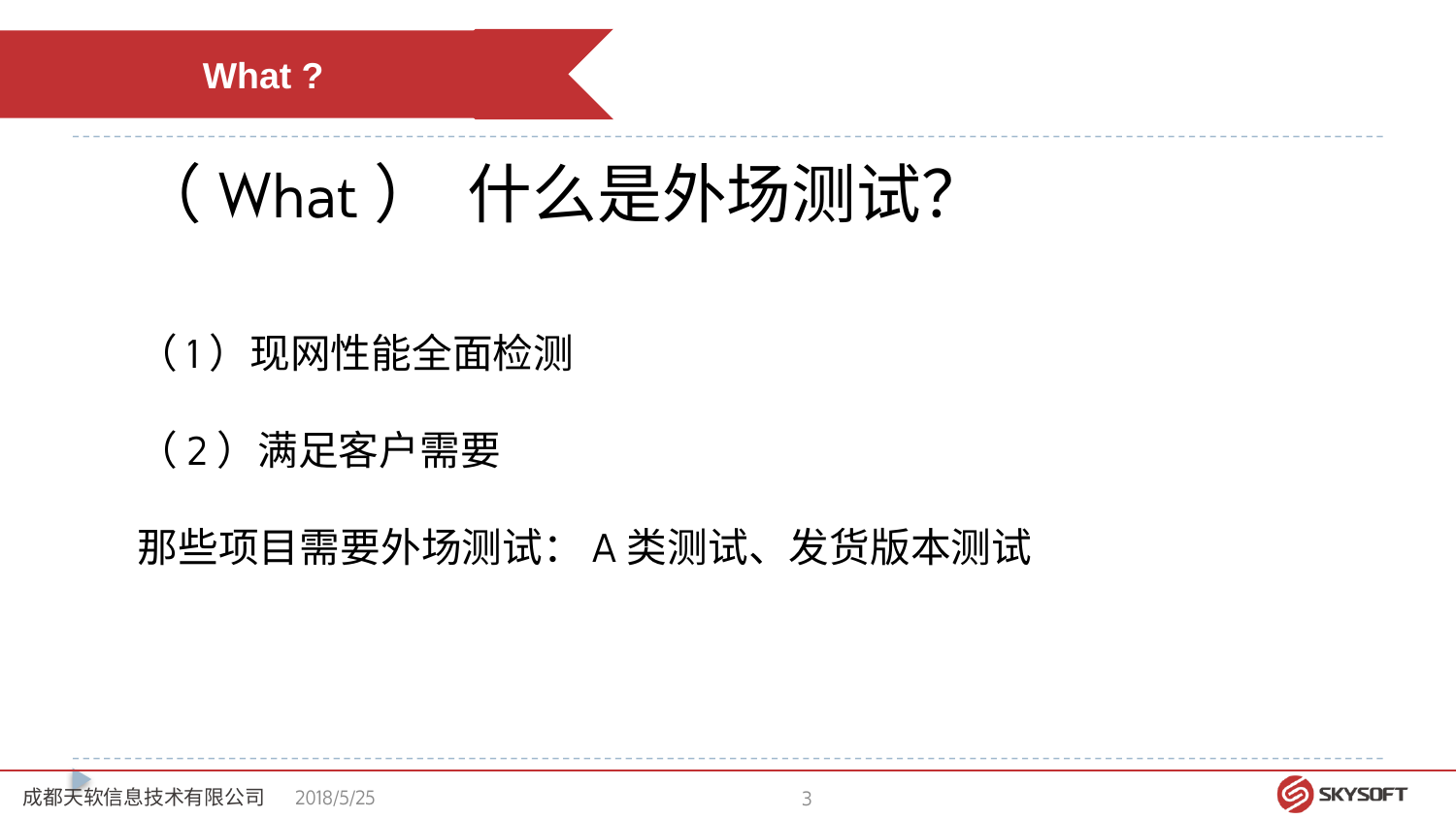

What ?

（What）  什么是外场测试？

（1）现网性能全面检测

（2）满足客户需要

那些项目需要外场测试：A类测试、发货版本测试
成都天软信息技术有限公司
2018/5/25
3